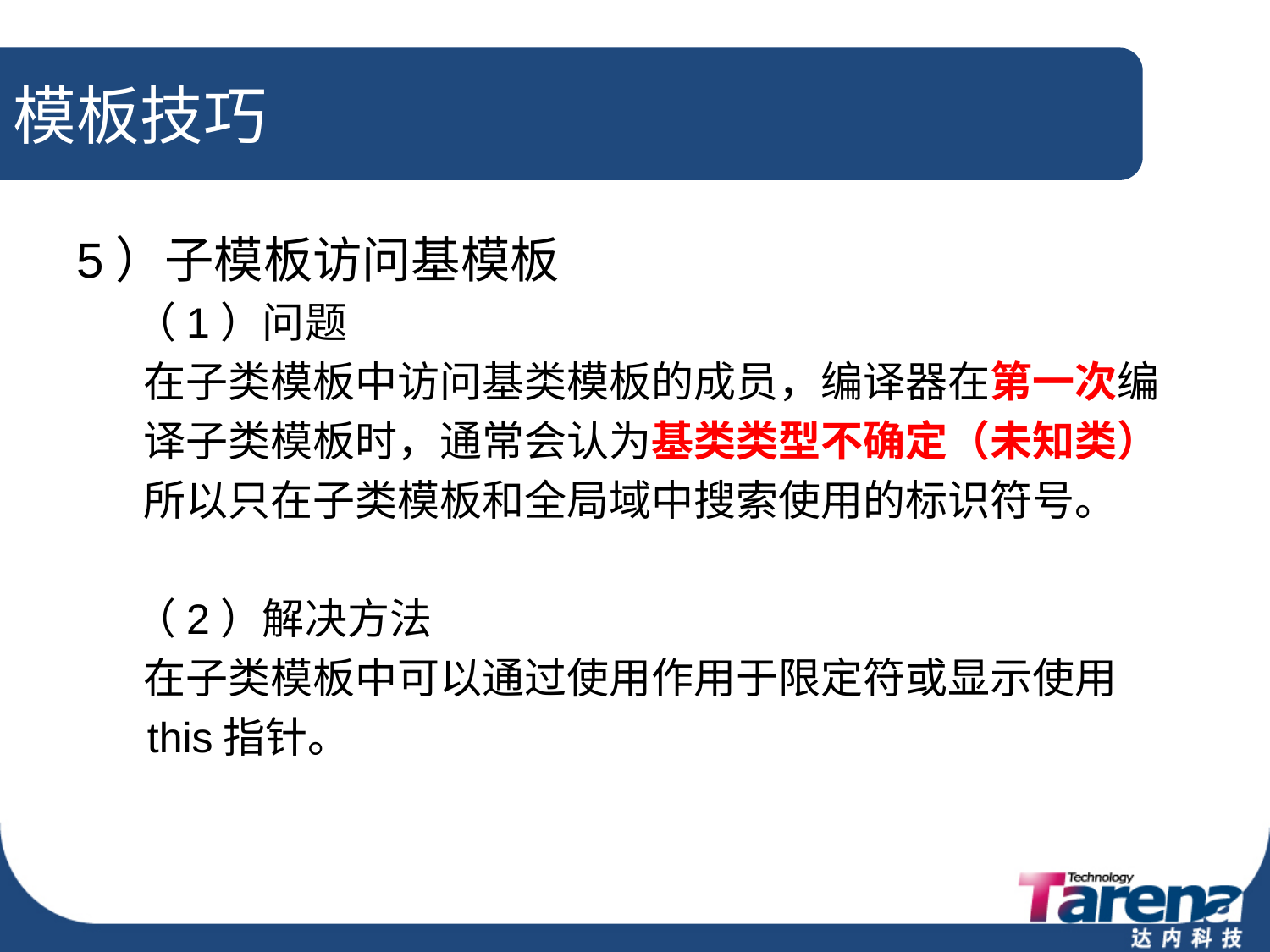

# 模板技巧
5）子模板访问基模板
     （1）问题
      在子类模板中访问基类模板的成员，编译器在第一次编
      译子类模板时，通常会认为基类类型不确定（未知类）
      所以只在子类模板和全局域中搜索使用的标识符号。

     （2）解决方法
      在子类模板中可以通过使用作用于限定符或显示使用
      this指针。